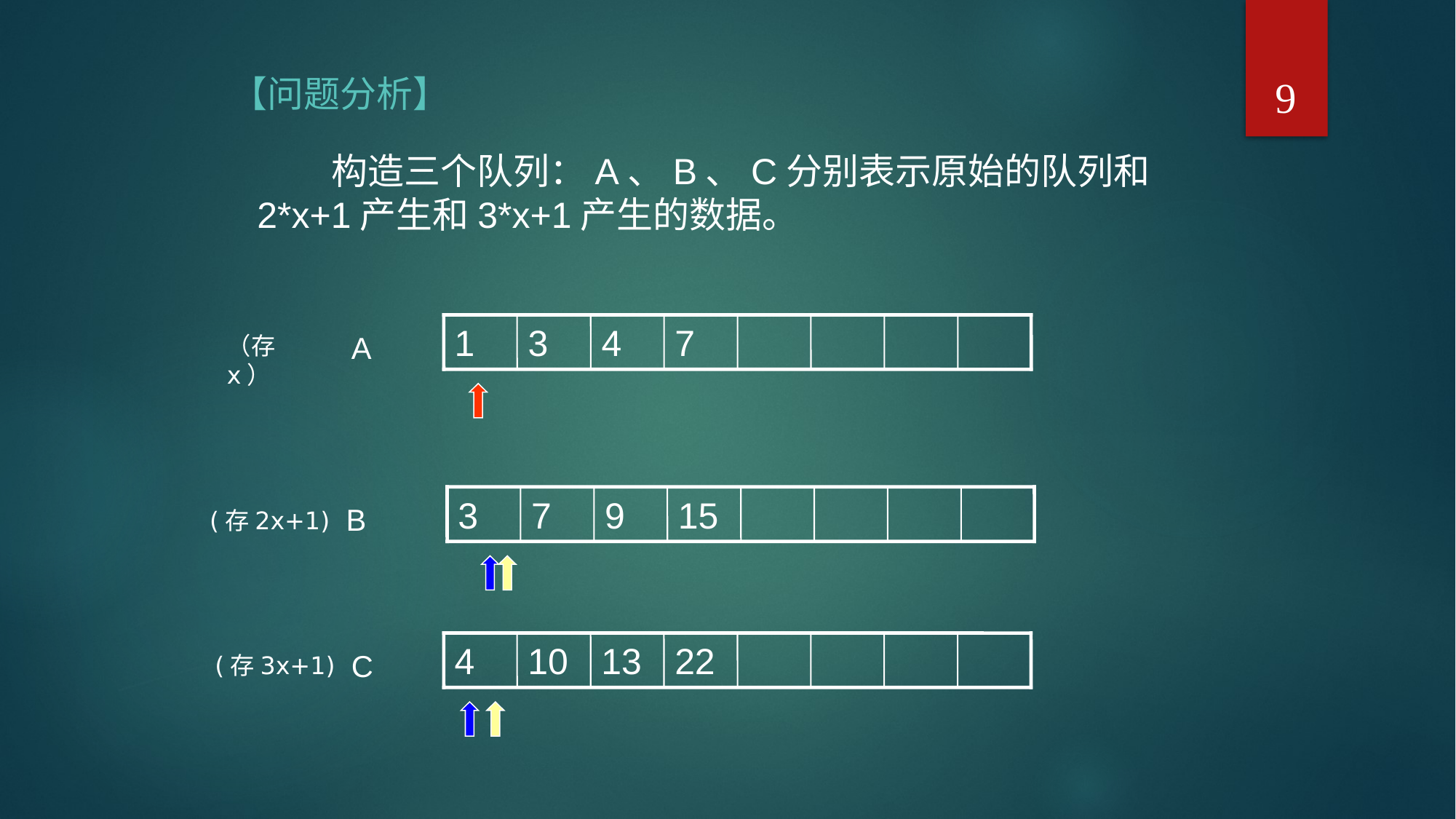

9
【问题分析】
构造三个队列：A、B、C分别表示原始的队列和2*x+1产生和3*x+1产生的数据。
1

3
4
7
A
（存x）

3

7
9
15
B
(存2x+1)

4

10
13
22
C
(存3x+1)